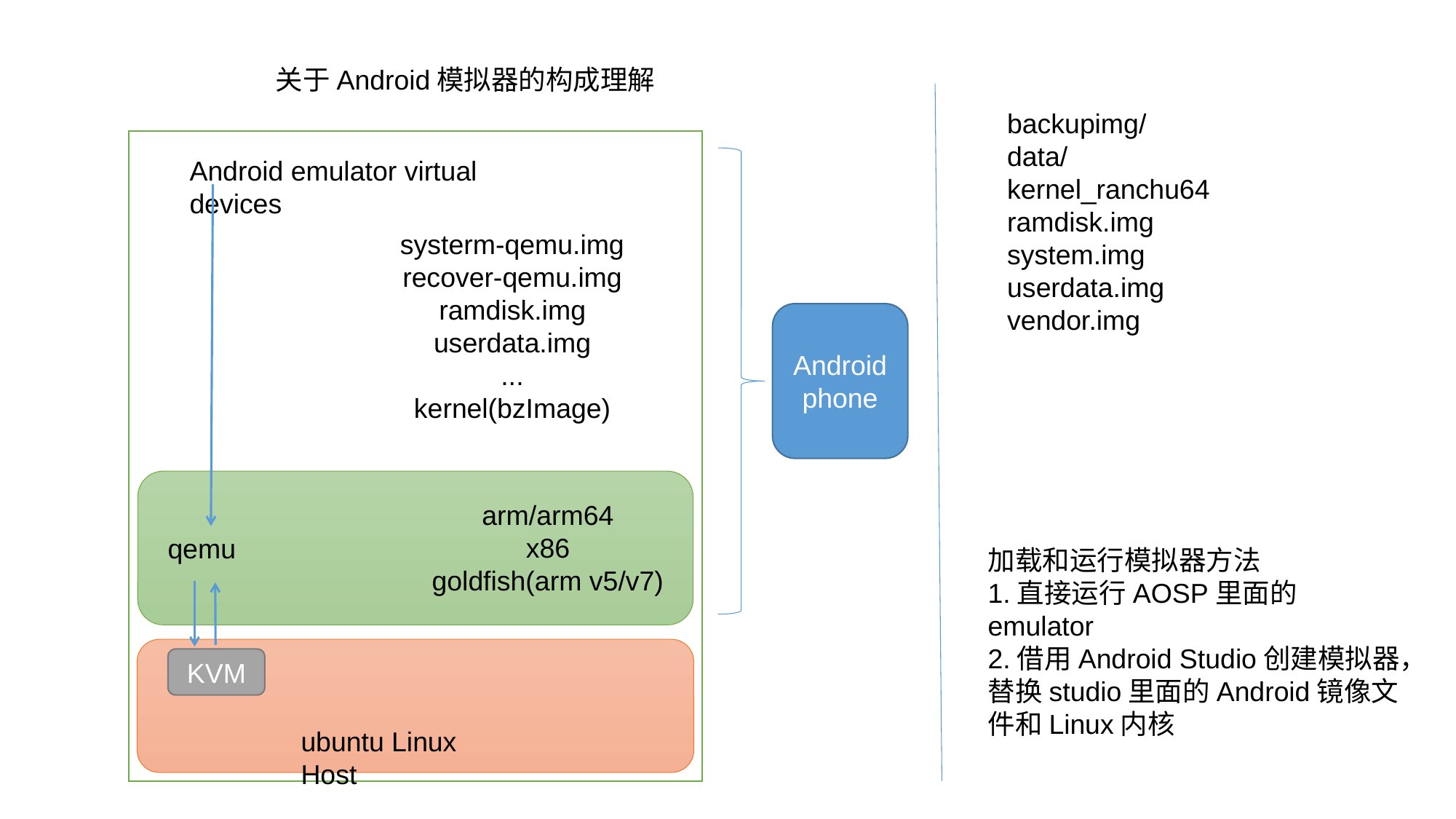

关于Android模拟器的构成理解
backupimg/
data/
kernel_ranchu64
ramdisk.img
system.img
userdata.img
vendor.img

Android emulator virtual devices
systerm-qemu.img
recover-qemu.img
ramdisk.img
userdata.img
...
kernel(bzImage)
Android
phone

arm/arm64
x86
goldfish(arm v5/v7)
qemu
加载和运行模拟器方法
1.直接运行AOSP里面的emulator
2.借用Android Studio创建模拟器，替换studio里面的Android镜像文件和Linux内核

KVM
ubuntu Linux Host